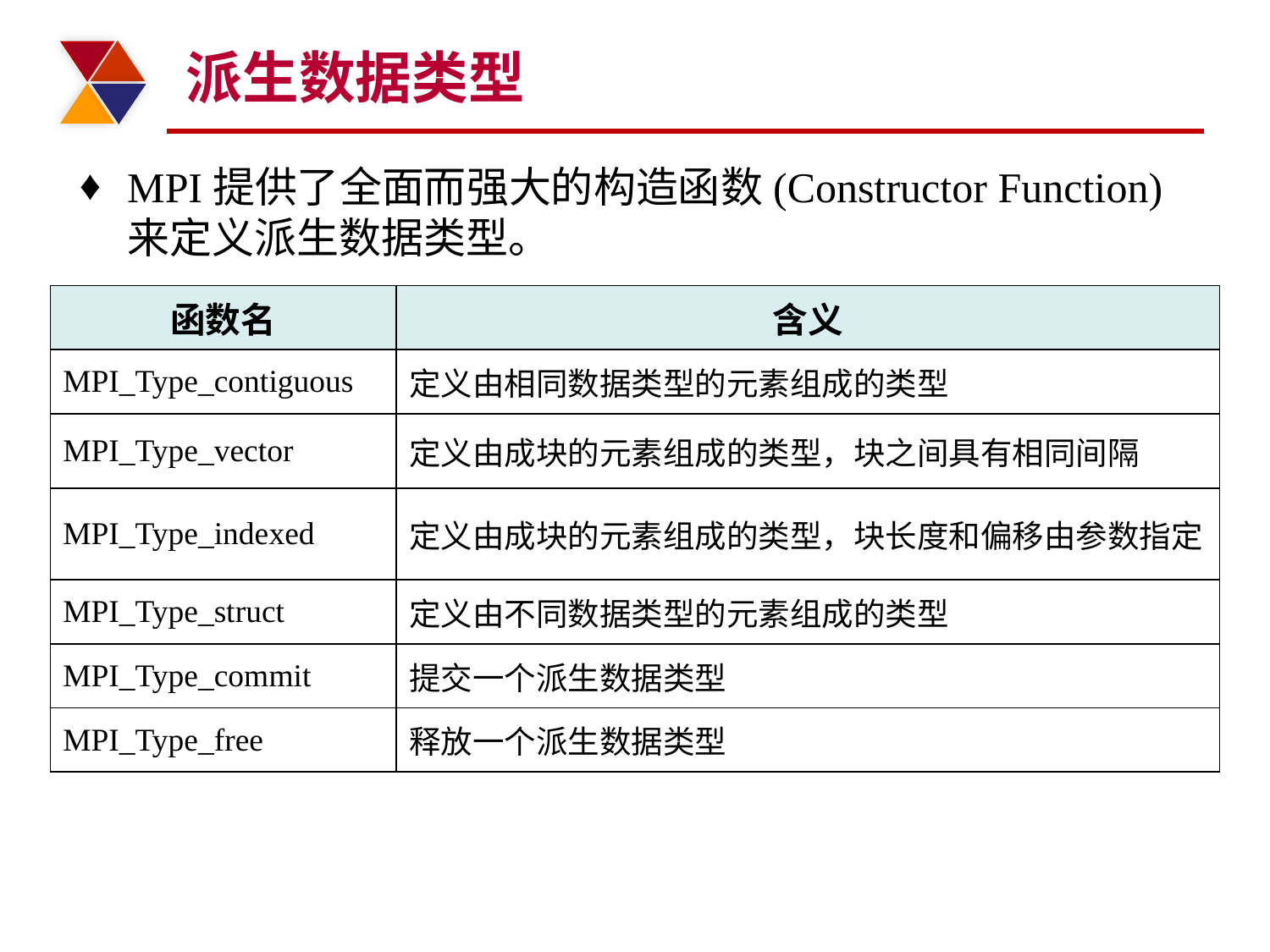

# 派生数据类型
MPI提供了全面而强大的构造函数(Constructor Function)来定义派生数据类型。

| 函数名 | 含义 |
| --- | --- |
| MPI\_Type\_contiguous | 定义由相同数据类型的元素组成的类型 |
| MPI\_Type\_vector | 定义由成块的元素组成的类型，块之间具有相同间隔 |
| MPI\_Type\_indexed | 定义由成块的元素组成的类型，块长度和偏移由参数指定 |
| MPI\_Type\_struct | 定义由不同数据类型的元素组成的类型 |
| MPI\_Type\_commit | 提交一个派生数据类型 |
| MPI\_Type\_free | 释放一个派生数据类型 |